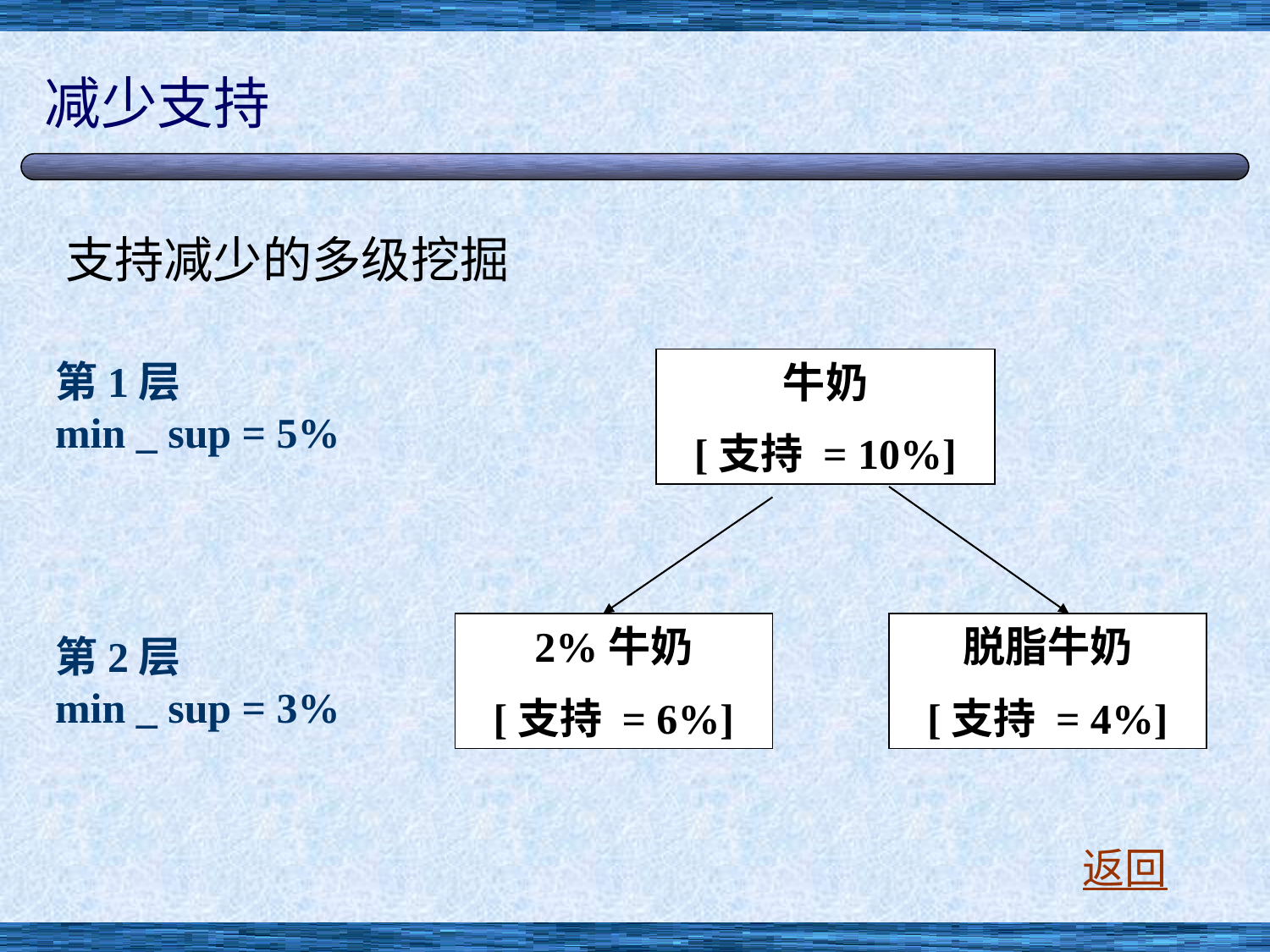

# 减少支持
支持减少的多级挖掘
第1层
min _ sup = 5%
牛奶
[支持 = 10%]

2%牛奶
[支持 = 6%]
脱脂牛奶
[支持 = 4%]
第2层
min _ sup = 3%
返回